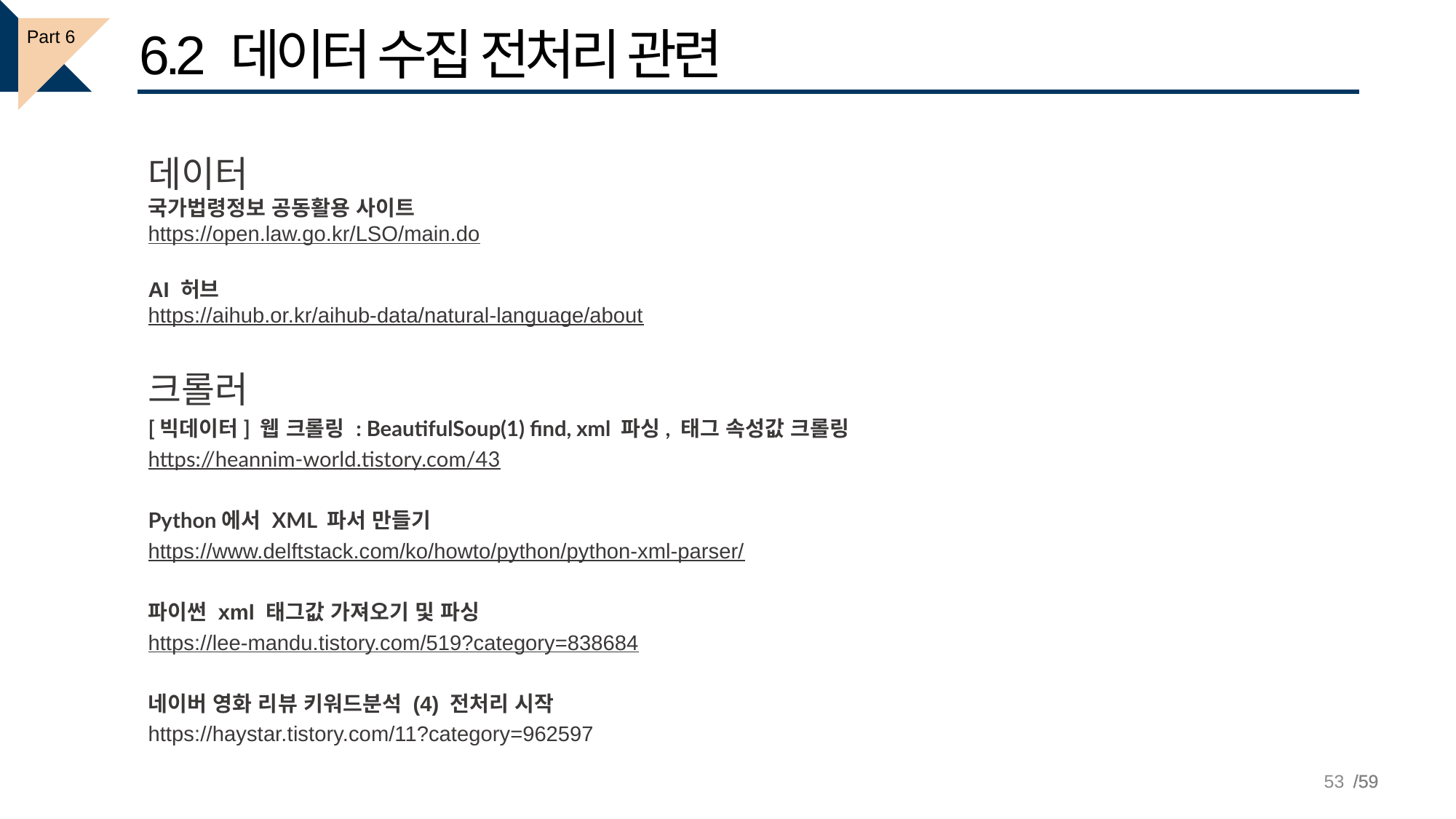

6.2 데이터 수집 전처리 관련

Part 6
데이터
국가법령정보 공동활용 사이트
https://open.law.go.kr/LSO/main.do

AI 허브
https://aihub.or.kr/aihub-data/natural-language/about

크롤러
[빅데이터] 웹 크롤링 : BeautifulSoup(1) find, xml 파싱, 태그 속성값 크롤링
https://heannim-world.tistory.com/43

Python에서 XML 파서 만들기
https://www.delftstack.com/ko/howto/python/python-xml-parser/

파이썬 xml 태그값 가져오기 및 파싱
https://lee-mandu.tistory.com/519?category=838684

네이버 영화 리뷰 키워드분석 (4) 전처리 시작
https://haystar.tistory.com/11?category=962597

53